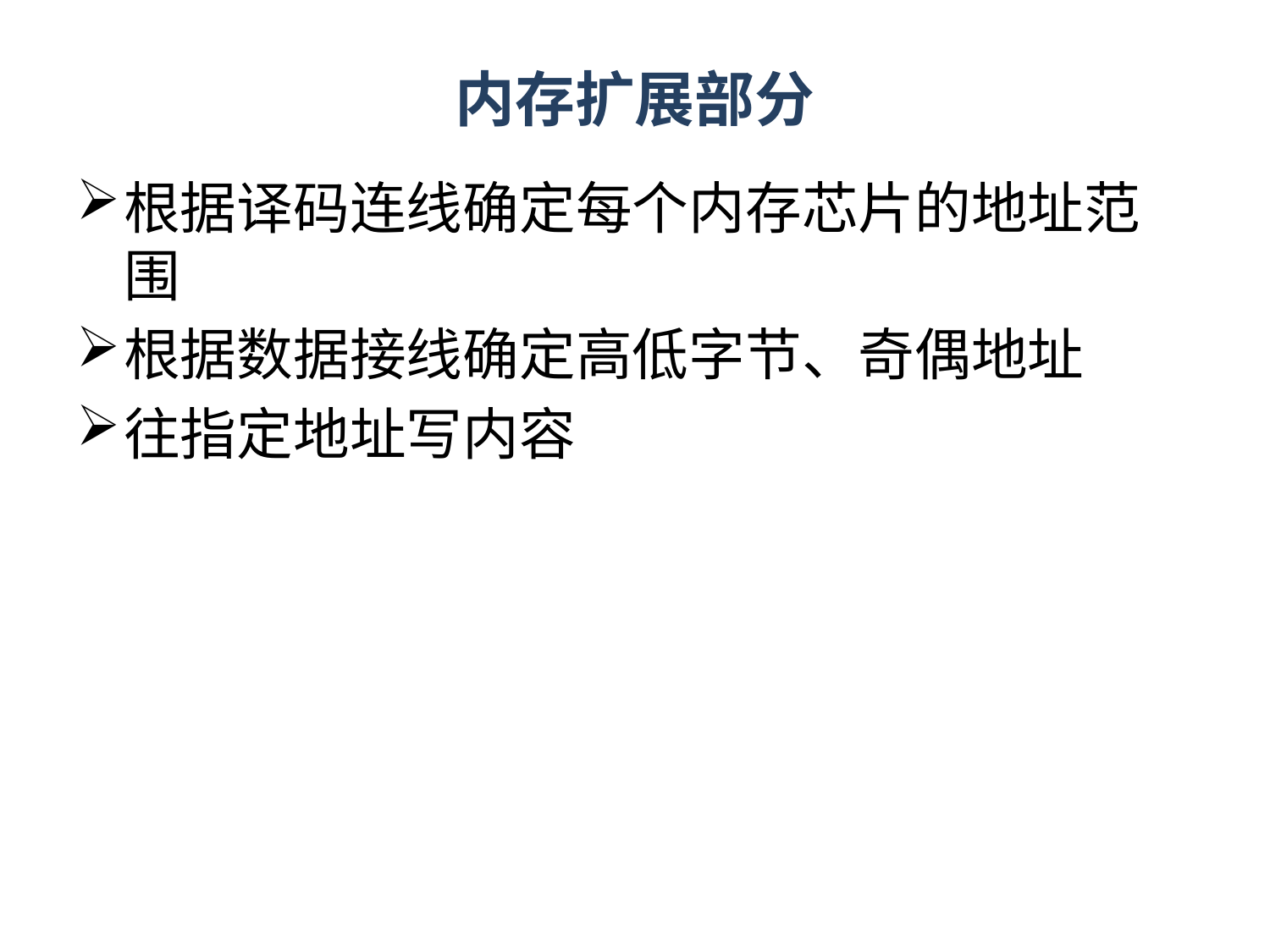

# 内存扩展部分
根据译码连线确定每个内存芯片的地址范围
根据数据接线确定高低字节、奇偶地址
往指定地址写内容